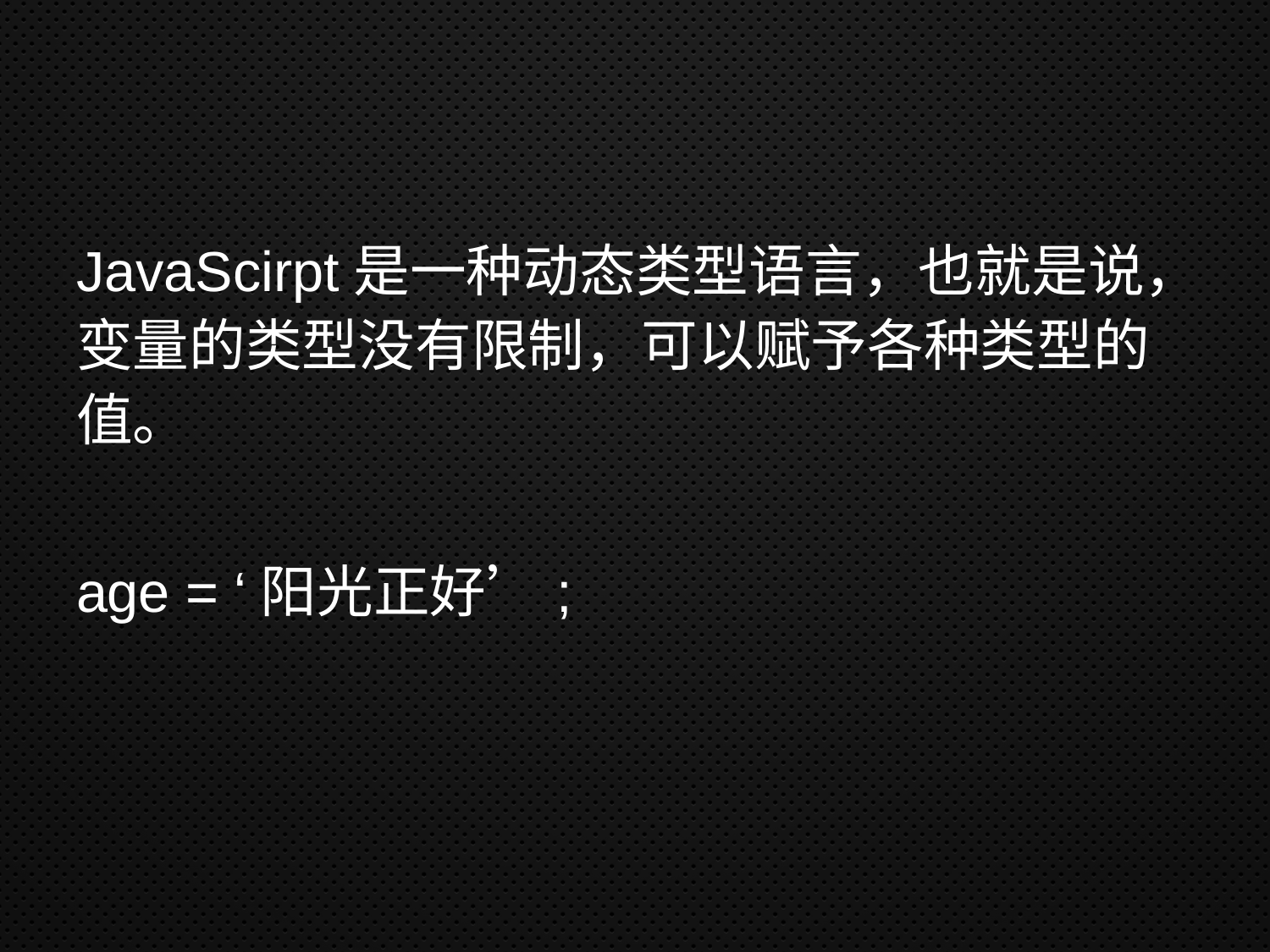

#
JavaScirpt是一种动态类型语言，也就是说，变量的类型没有限制，可以赋予各种类型的值。

age = ‘阳光正好’;